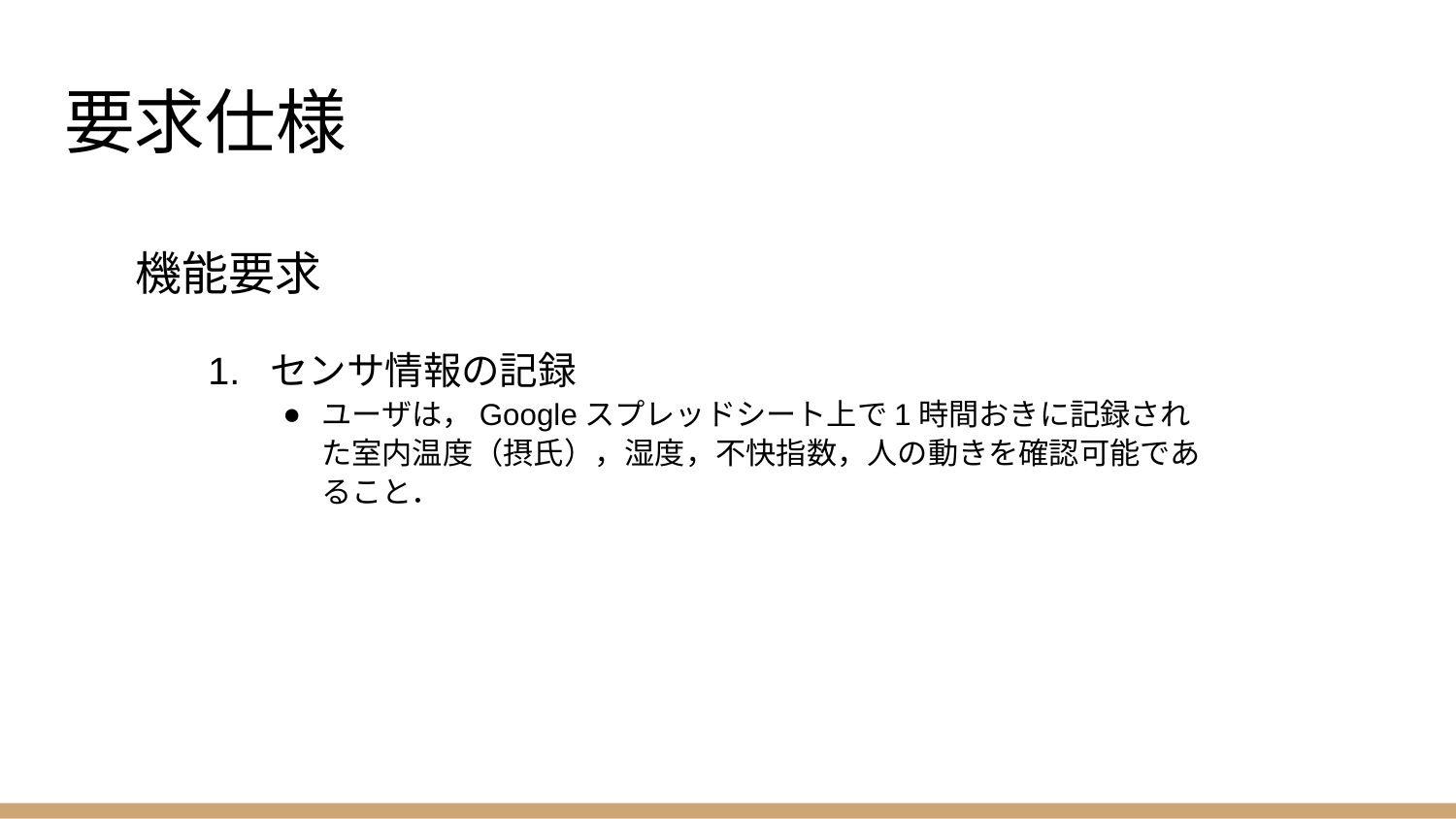

# 要求仕様
機能要求
1.  センサ情報の記録
ユーザは，Googleスプレッドシート上で1時間おきに記録された室内温度（摂氏），湿度，不快指数，人の動きを確認可能であること．